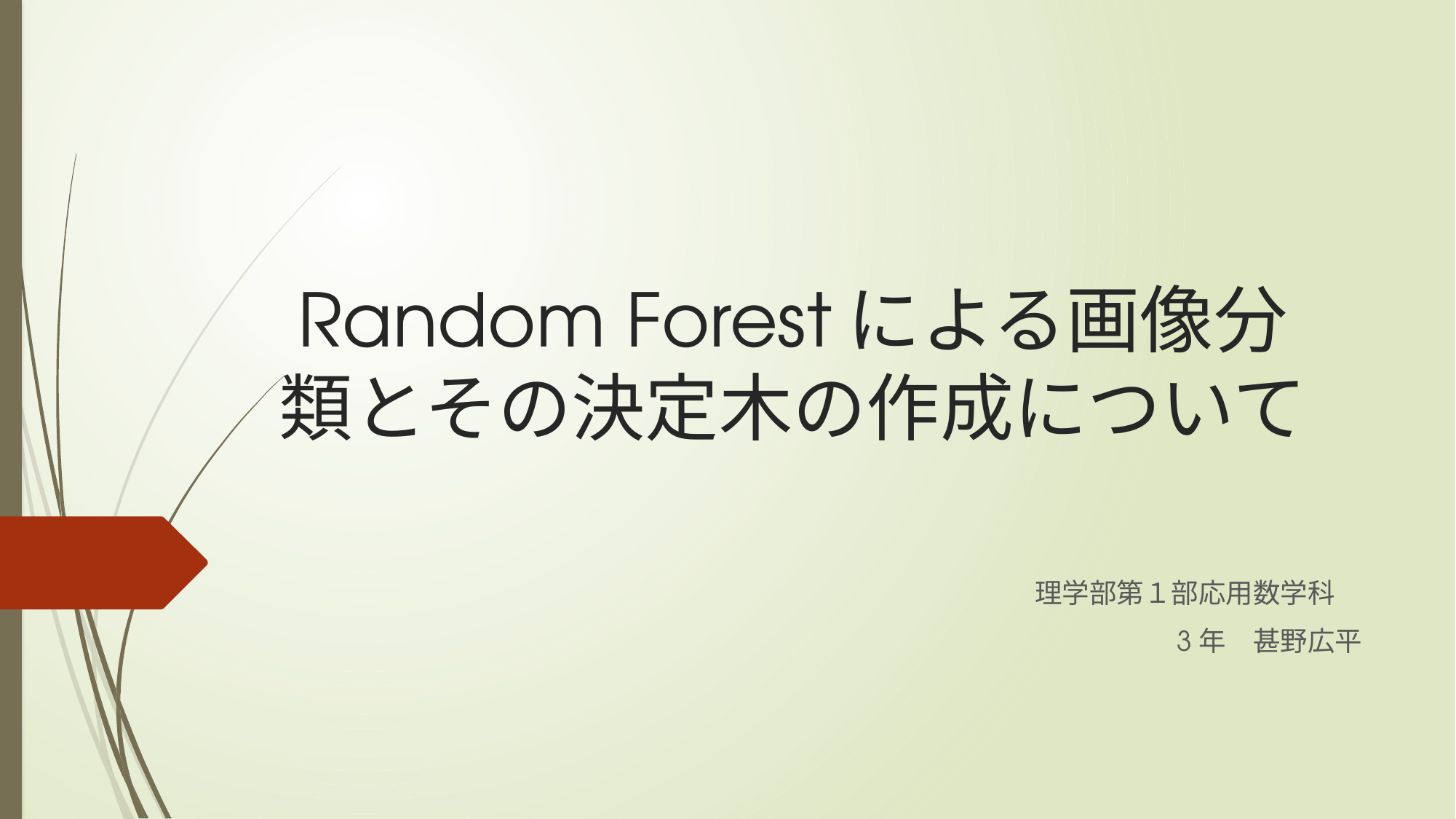

# Random Forestによる画像分類とその決定木の作成について
理学部第１部応用数学科
3年　甚野広平